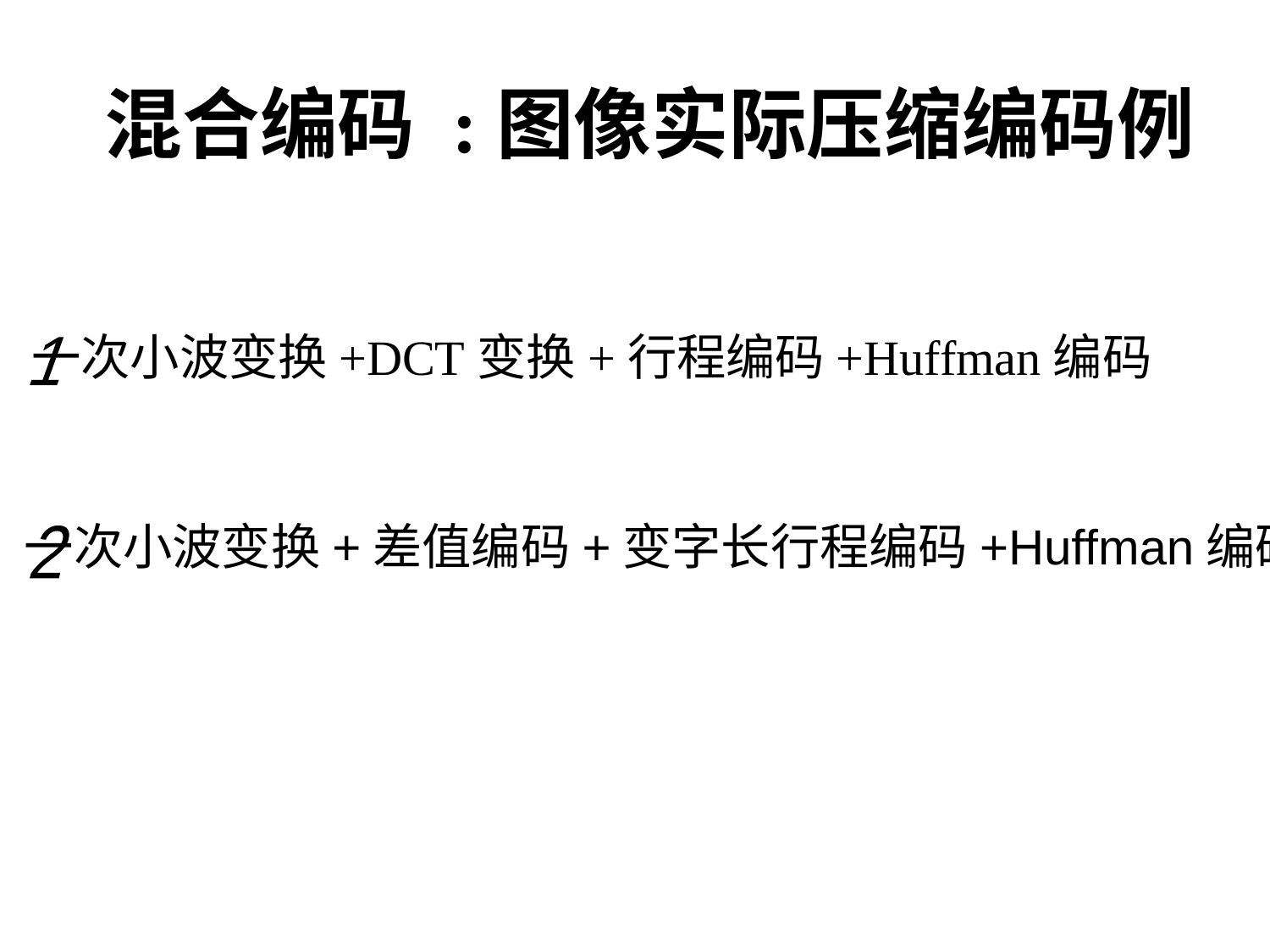

# 混合编码 :图像实际压缩编码例
1
一次小波变换+DCT变换+行程编码+Huffman编码

2
一次小波变换+差值编码+变字长行程编码+Huffman编码